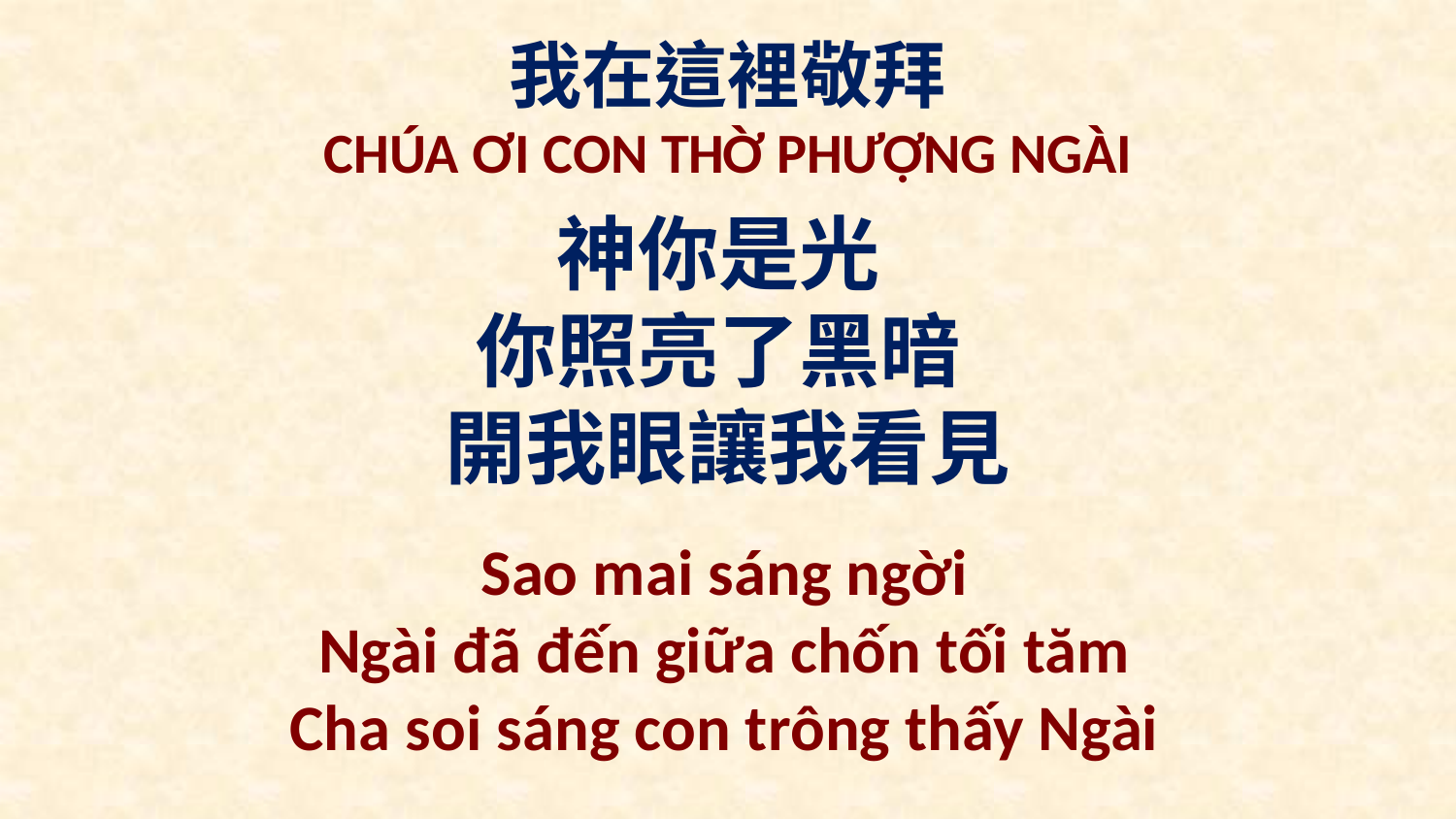

我在這裡敬拜
CHÚA ƠI CON THỜ PHƯỢNG NGÀI
神你是光
你照亮了黑暗
開我眼讓我看見
Sao mai sáng ngời
Ngài đã đến giữa chốn tối tăm
Cha soi sáng con trông thấy Ngài